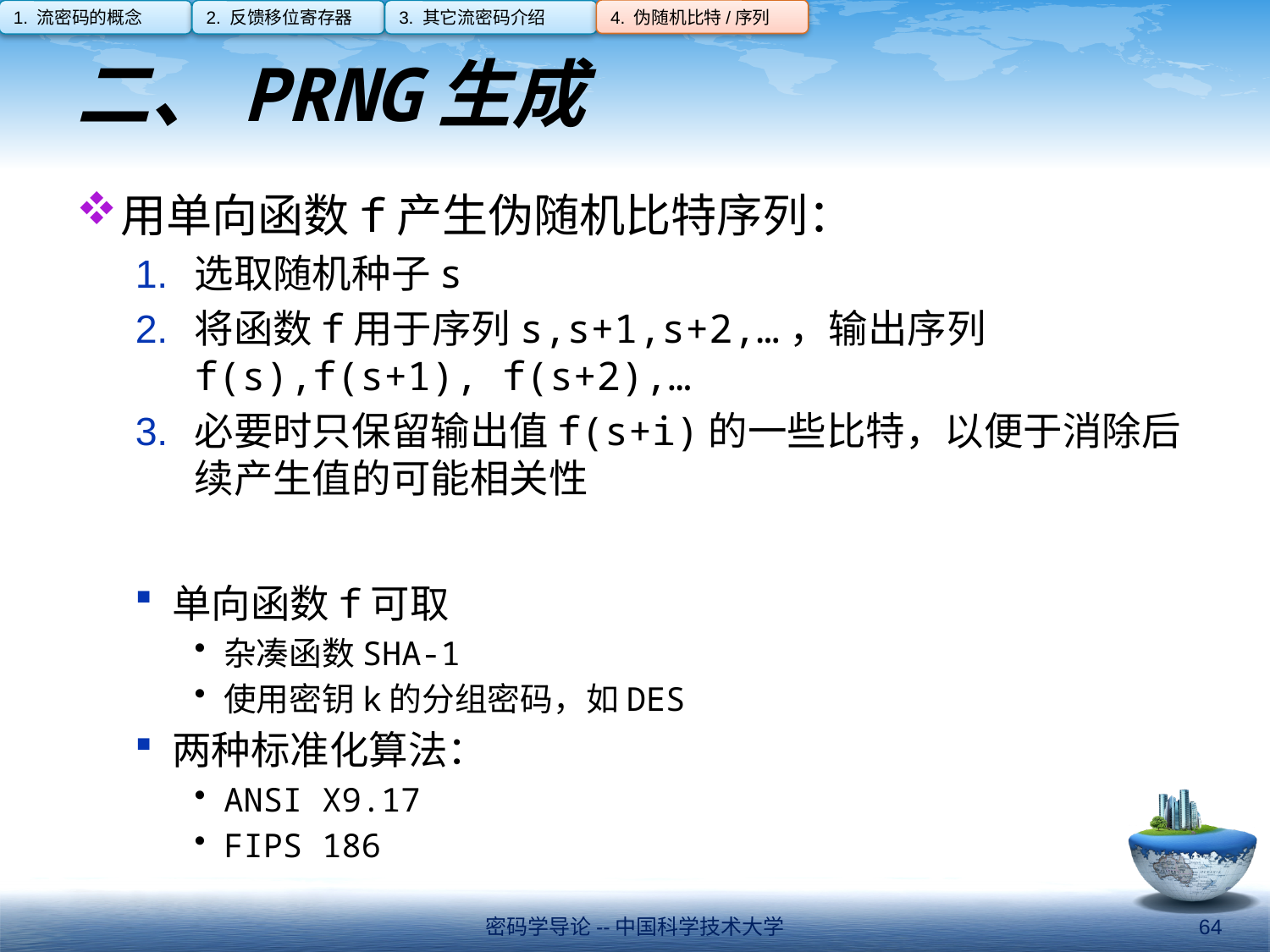

4. 伪随机比特/序列
1. 流密码的概念
2. 反馈移位寄存器
3. 其它流密码介绍
# 二、PRNG生成
用单向函数f产生伪随机比特序列：
选取随机种子s
将函数f用于序列s,s+1,s+2,…，输出序列f(s),f(s+1), f(s+2),…
必要时只保留输出值f(s+i)的一些比特，以便于消除后续产生值的可能相关性

单向函数f可取
杂凑函数SHA-1
使用密钥k的分组密码，如DES
两种标准化算法：
ANSI X9.17
FIPS 186
密码学导论--中国科学技术大学
64